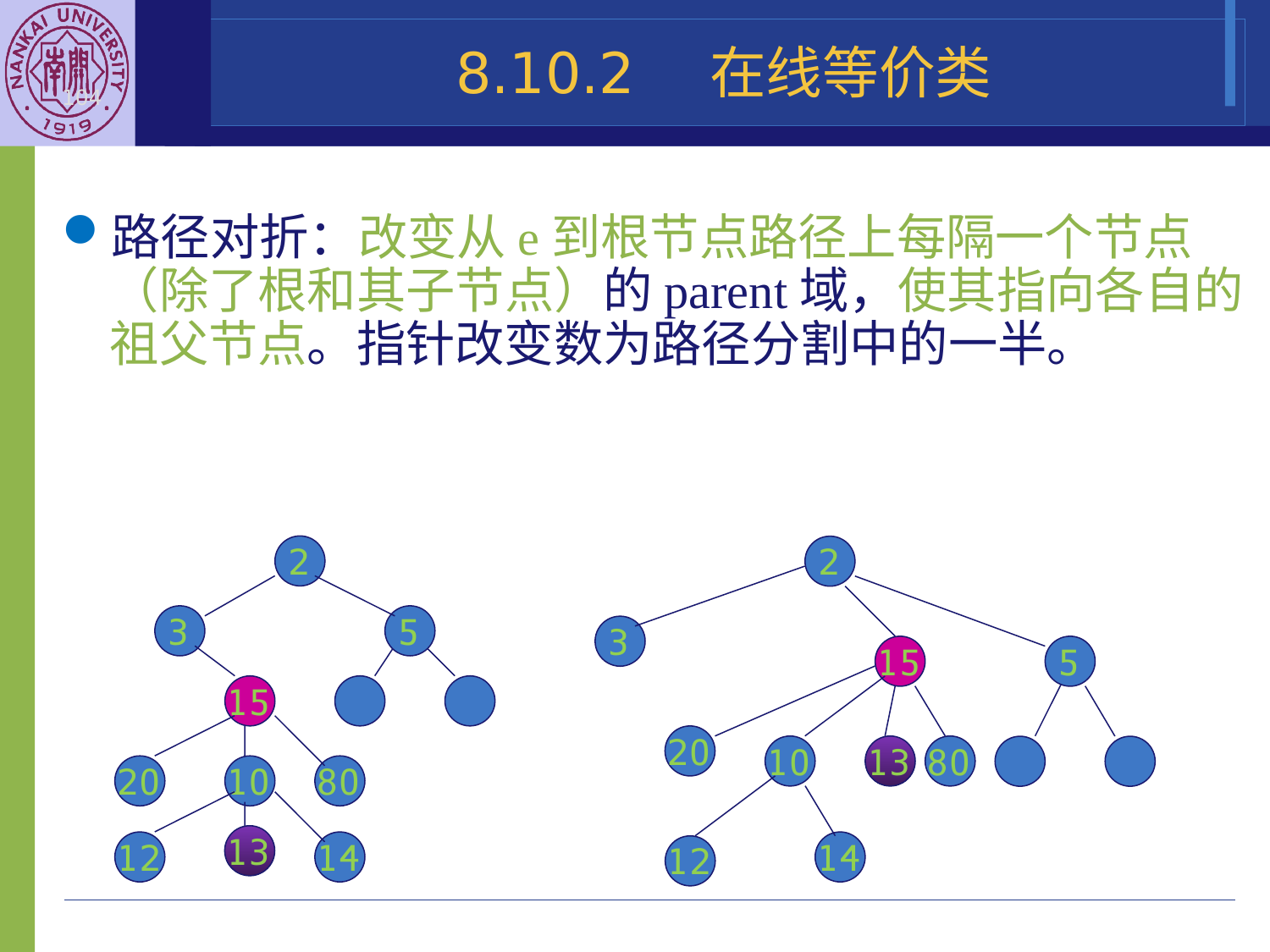

8.10.2	在线等价类
104

路径对折：改变从e到根节点路径上每隔一个节点（除了根和其子节点）的parent域，使其指向各自的祖父节点。指针改变数为路径分割中的一半。
2
2

3
5
3
15
5

15

20
10
13
80

20
10
80

13
12
14
14
12
104